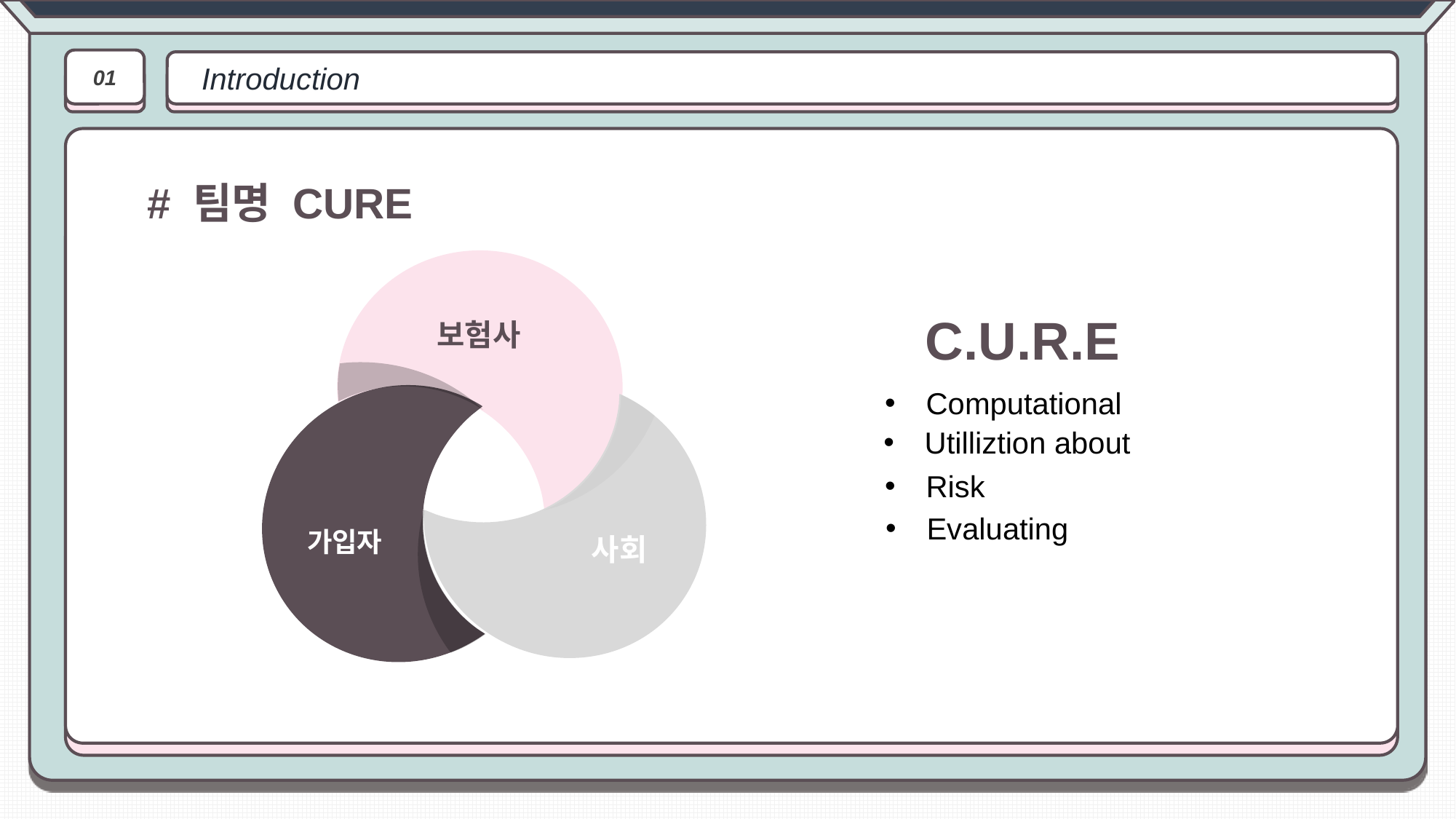

01

Introduction

# 팀명 CURE

C.U.R.E
보험사
Computational
Utilliztion about
Risk
Evaluating
가입자
사회